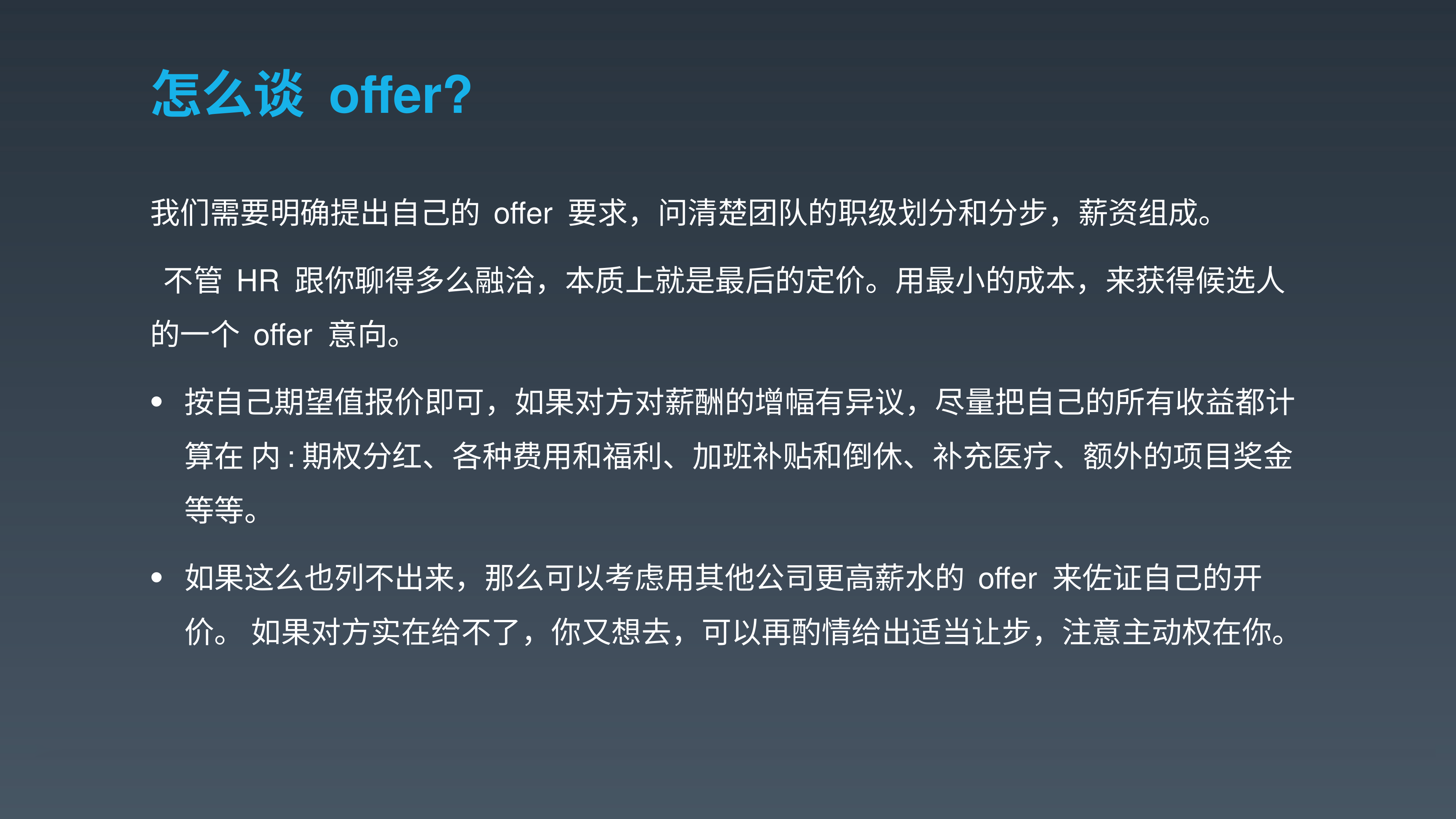

# 怎么谈 offer?
我们需要明确提出自己的 offer 要求，问清楚团队的职级划分和分步，薪资组成。
 不管 HR 跟你聊得多么融洽，本质上就是最后的定价。用最小的成本，来获得候选人的一个 offer 意向。
按自己期望值报价即可，如果对方对薪酬的增幅有异议，尽量把自己的所有收益都计算在 内:期权分红、各种费用和福利、加班补贴和倒休、补充医疗、额外的项目奖金等等。
如果这么也列不出来，那么可以考虑用其他公司更高薪水的 offer 来佐证自己的开价。 如果对方实在给不了，你又想去，可以再酌情给出适当让步，注意主动权在你。